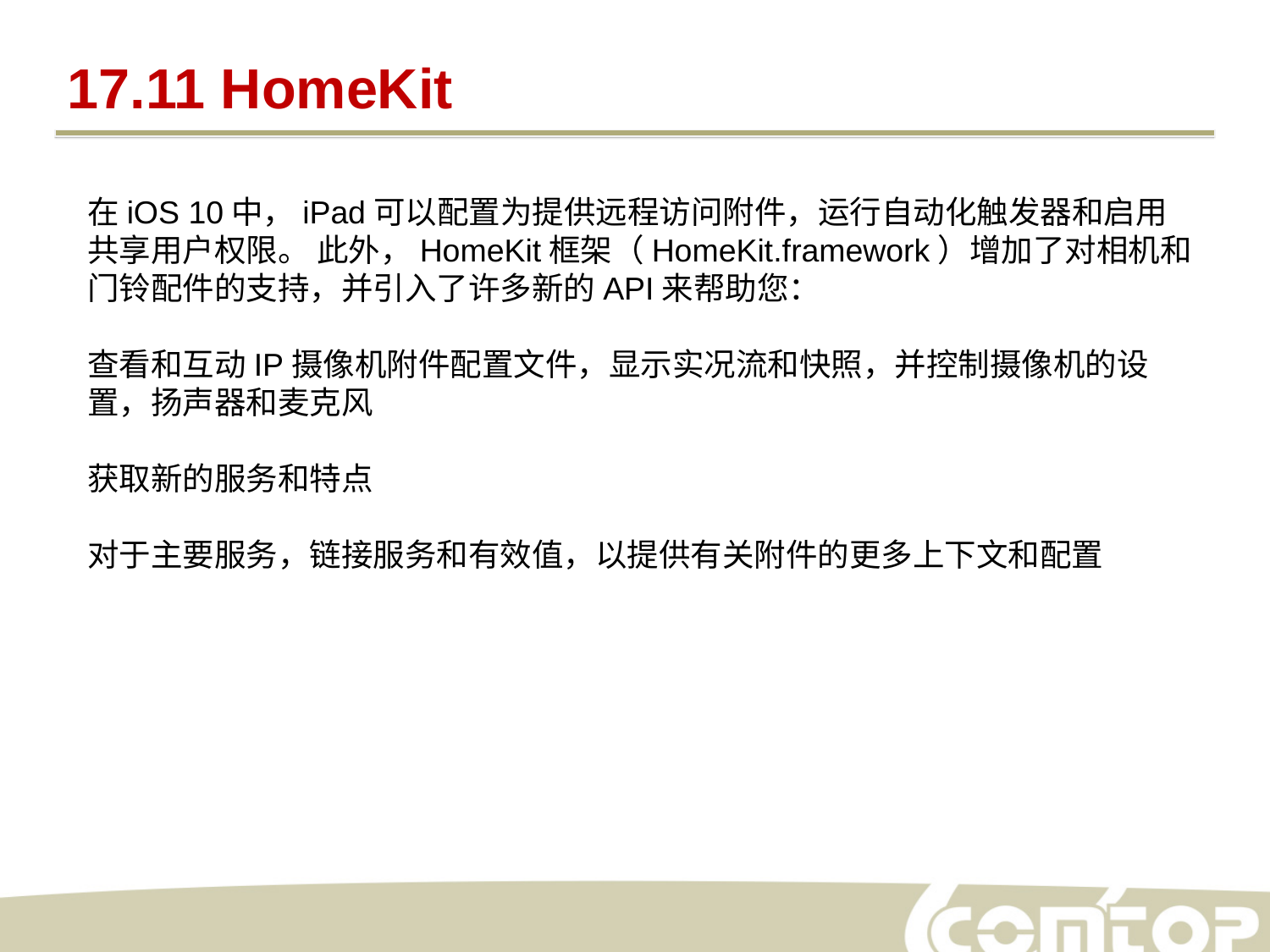

17.11 HomeKit

在iOS 10中，iPad可以配置为提供远程访问附件，运行自动化触发器和启用共享用户权限。 此外，HomeKit框架（HomeKit.framework）增加了对相机和门铃配件的支持，并引入了许多新的API来帮助您：

查看和互动IP摄像机附件配置文件，显示实况流和快照，并控制摄像机的设置，扬声器和麦克风

获取新的服务和特点

对于主要服务，链接服务和有效值，以提供有关附件的更多上下文和配置